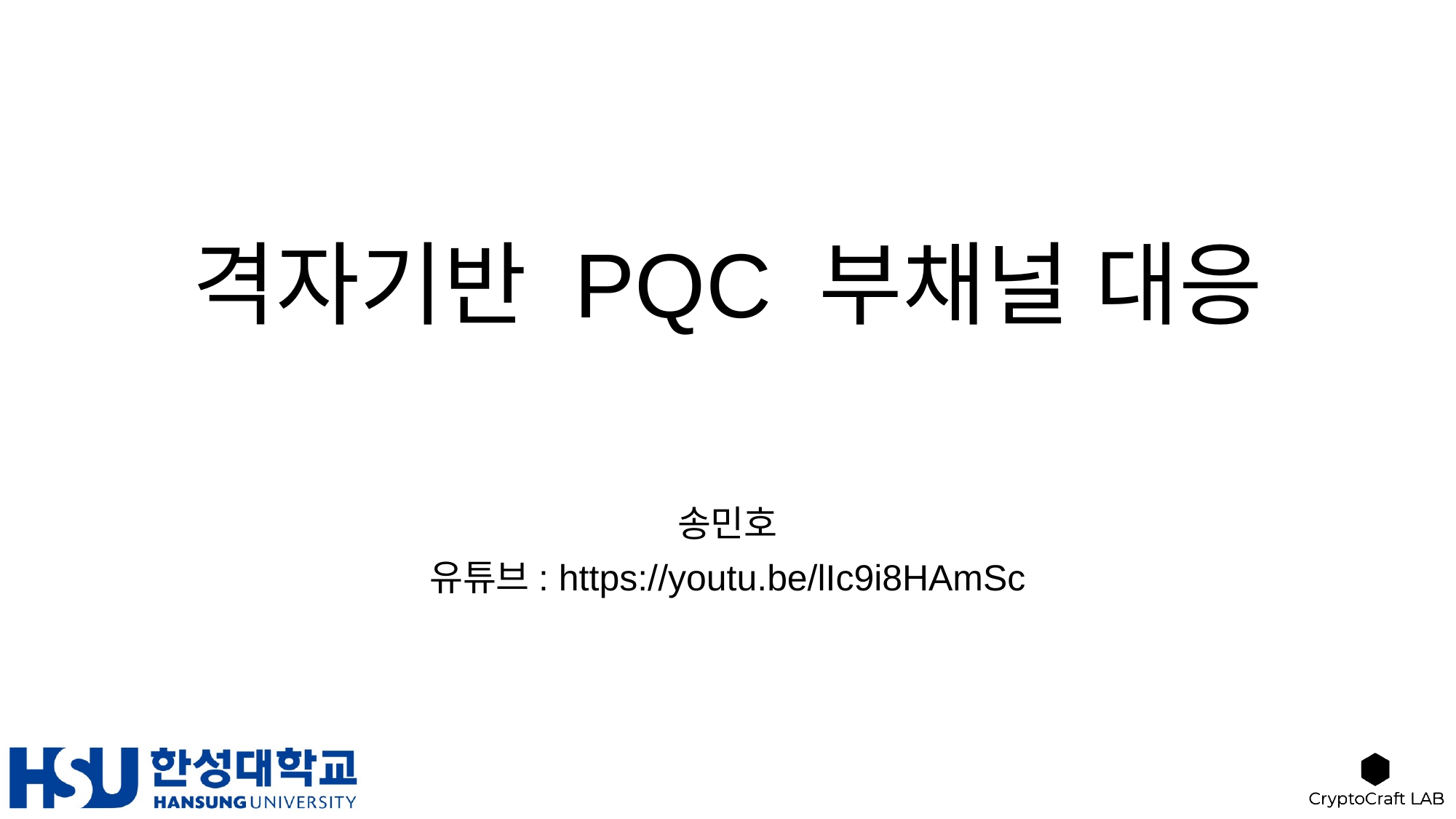

# 격자기반 PQC 부채널 대응
송민호
유튜브: https://youtu.be/lIc9i8HAmSc